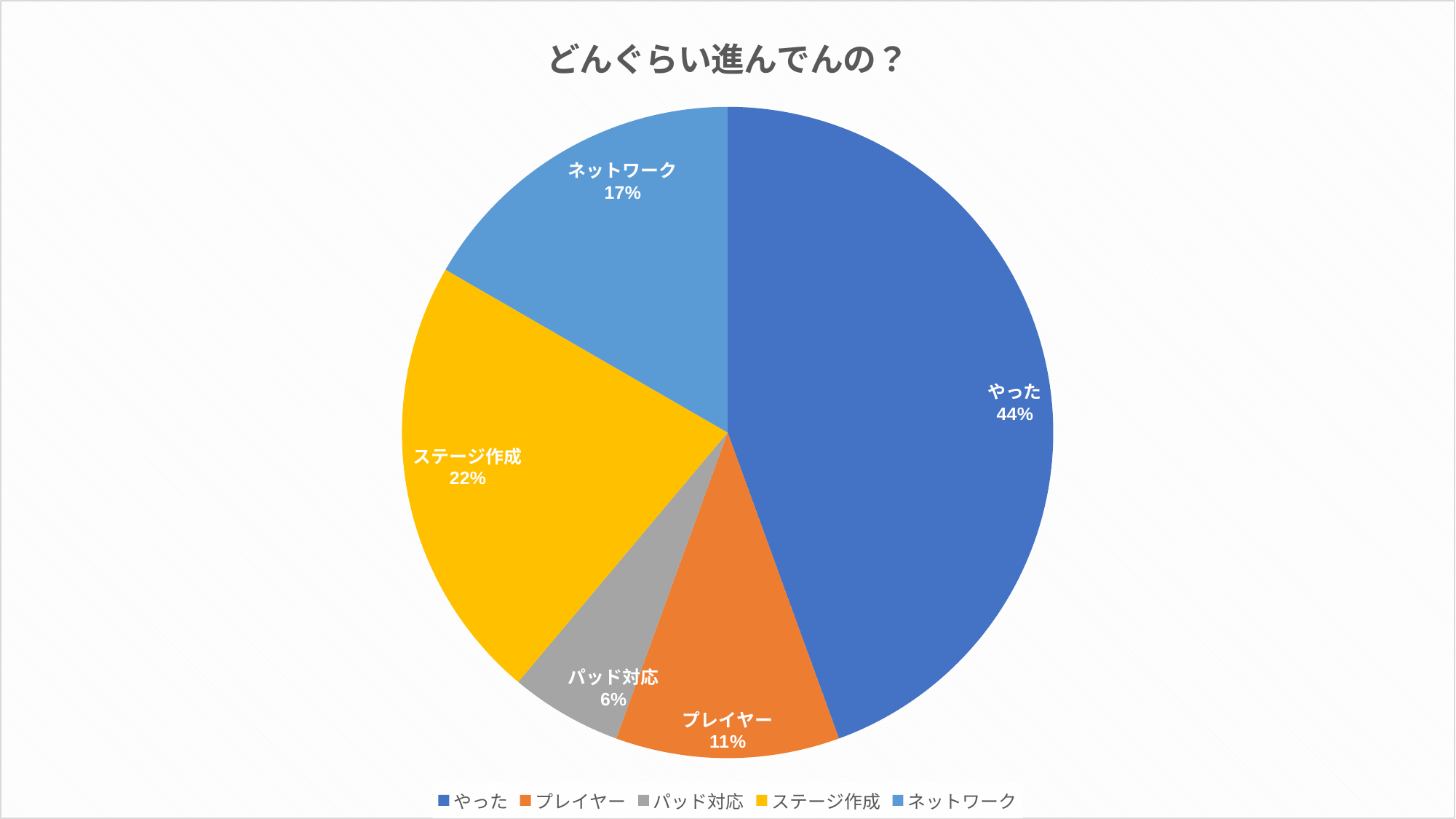

### Chart: どんぐらい進んでんの？

| Category | 列2 |
|---|---|
| やった | 8.0 |
| プレイヤー | 2.0 |
| パッド対応 | 1.0 |
| ステージ作成 | 4.0 |
| ネットワーク | 3.0 |